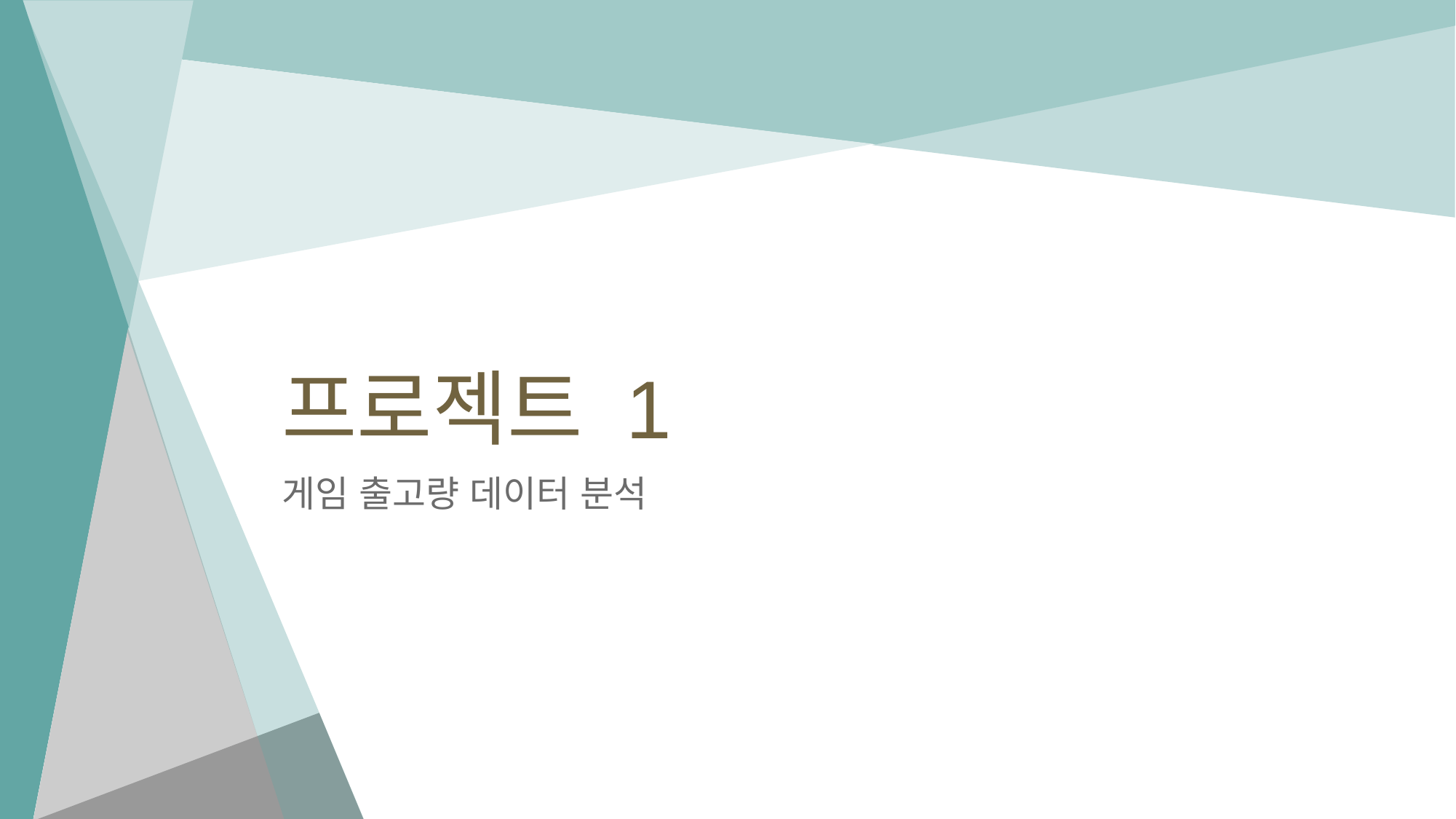

# 프로젝트 1
게임 출고량 데이터 분석